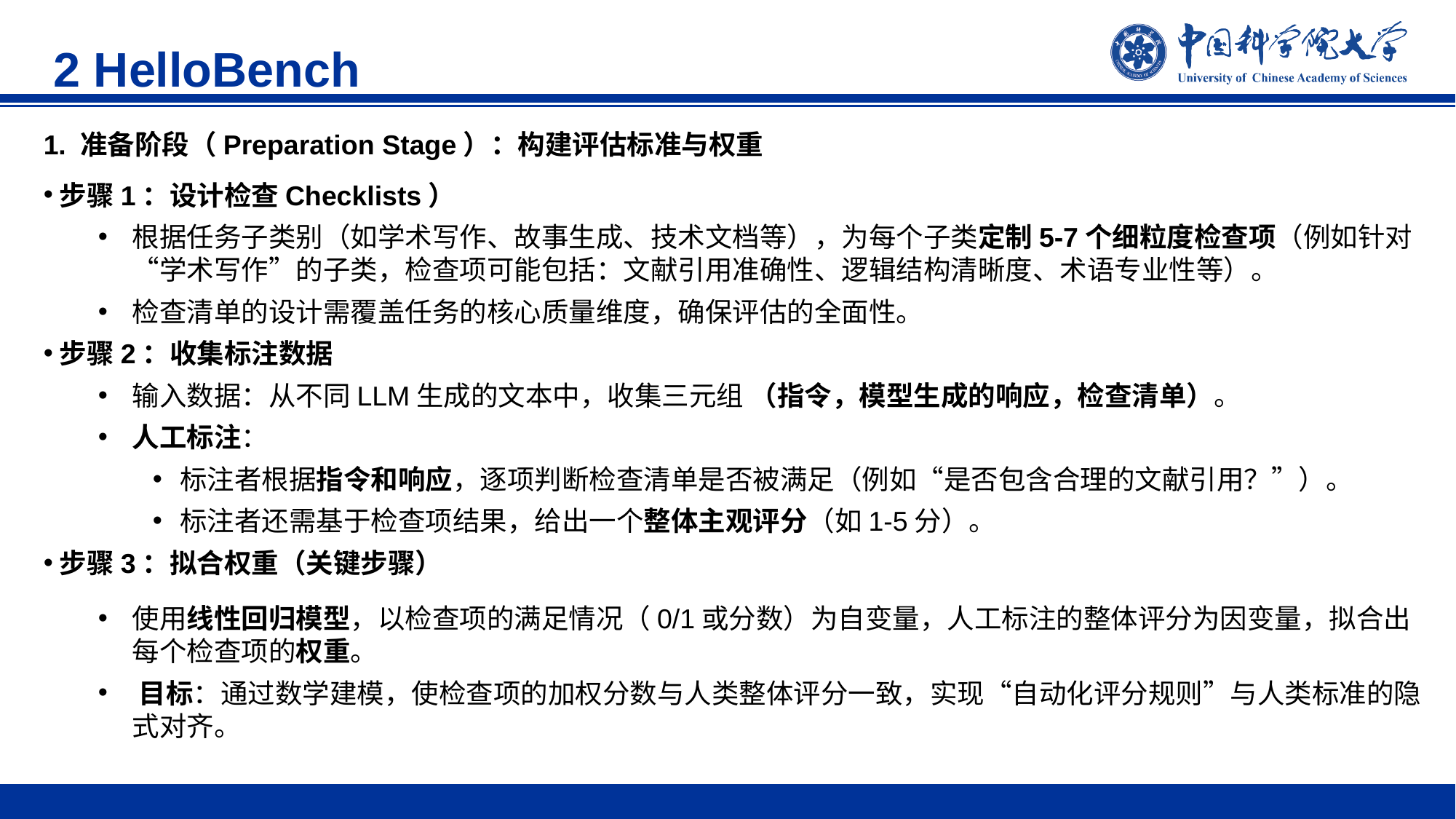

2 HelloBench
1. 准备阶段（Preparation Stage）：构建评估标准与权重​​
​​步骤1：设计检查Checklists）​
根据任务子类别（如学术写作、故事生成、技术文档等），为每个子类​​定制5-7个细粒度检查项​​（例如针对“学术写作”的子类，检查项可能包括：文献引用准确性、逻辑结构清晰度、术语专业性等）。
检查清单的设计需覆盖任务的核心质量维度，确保评估的全面性。
​​步骤2：收集标注数据​​
输入数据：从不同LLM生成的文本中，收集三元组 ​​（指令，模型生成的响应，检查清单）​​。
人工标注：
标注者根据​​指令和响应​​，逐项判断检查清单是否被满足（例如“是否包含合理的文献引用？”）。
标注者还需基于检查项结果，给出一个​​整体主观评分​​（如1-5分）。
​​步骤3：拟合权重（关键步骤）​​
使用​​线性回归模型​​，以检查项的满足情况（0/1或分数）为自变量，人工标注的整体评分为因变量，拟合出每个检查项的​​权重​​。
​​目标​​：通过数学建模，使检查项的加权分数与人类整体评分一致，实现“自动化评分规则”与人类标准的隐式对齐。

7